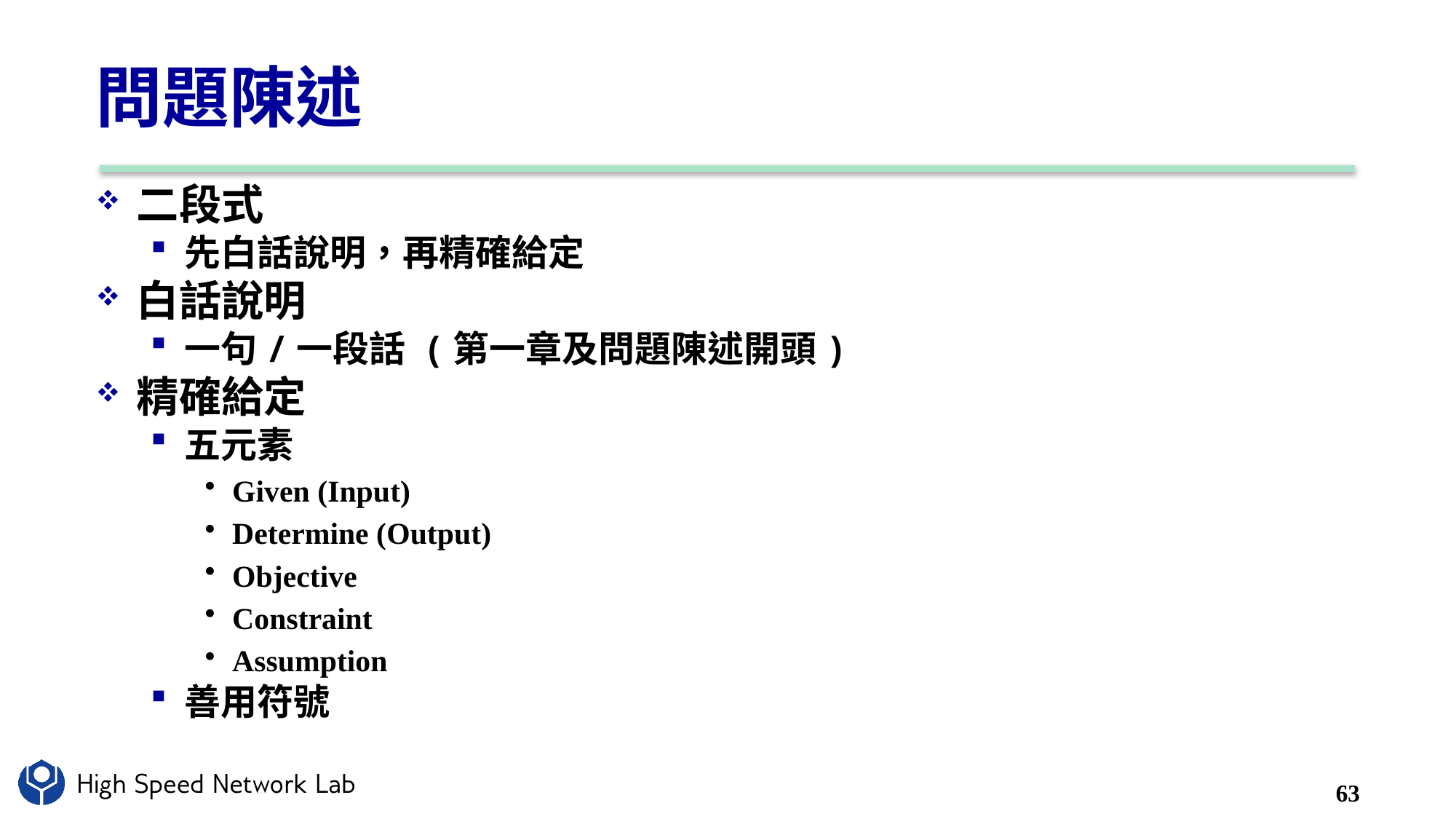

# 問題陳述
二段式
先白話說明，再精確給定
白話說明
一句/一段話 (第一章及問題陳述開頭)
精確給定
五元素
Given (Input)
Determine (Output)
Objective
Constraint
Assumption
善用符號

63